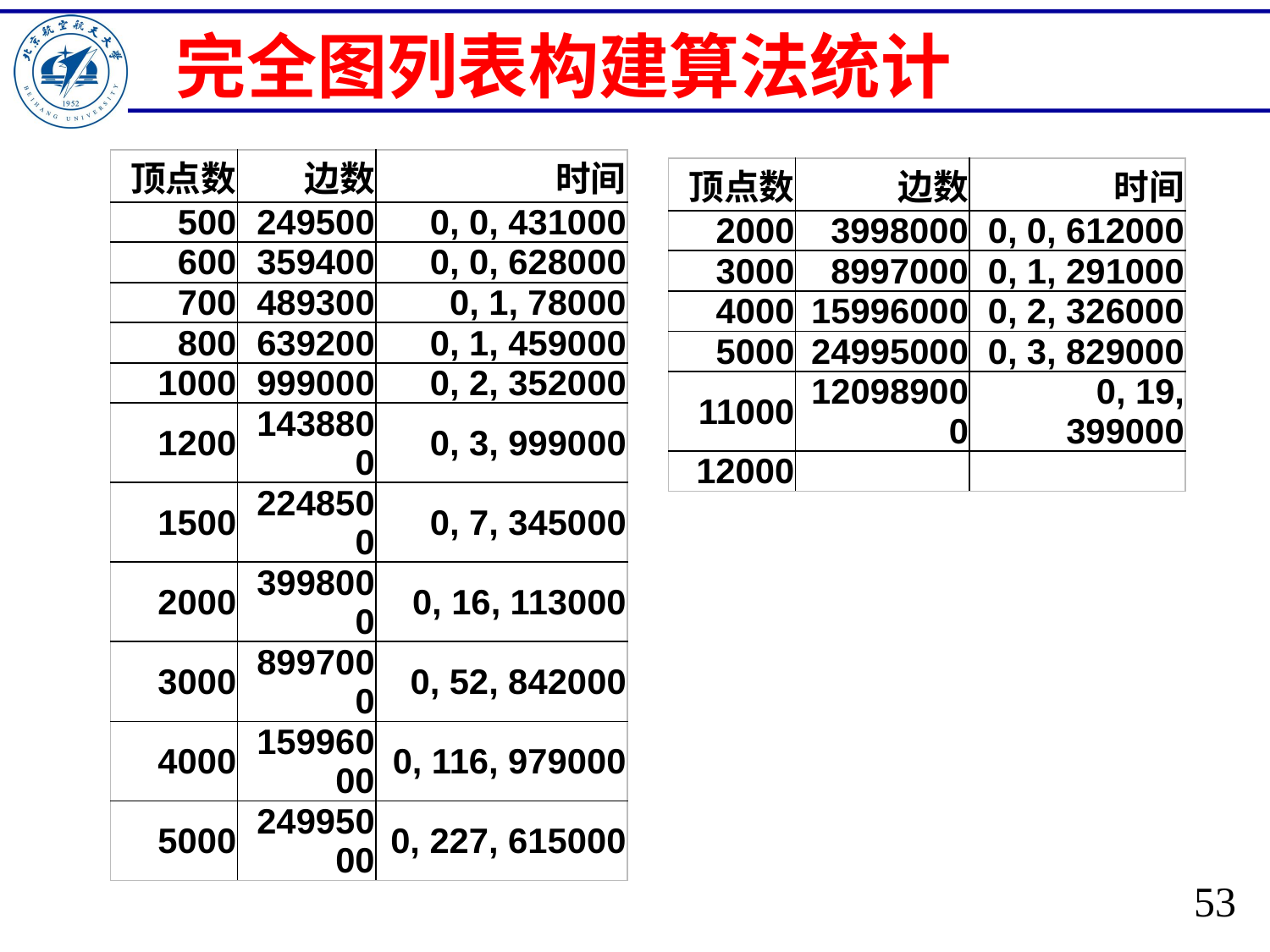

# 完全图列表构建算法统计
| 顶点数 | 边数 | 时间 |
| --- | --- | --- |
| 500 | 249500 | 0, 0, 431000 |
| 600 | 359400 | 0, 0, 628000 |
| 700 | 489300 | 0, 1, 78000 |
| 800 | 639200 | 0, 1, 459000 |
| 1000 | 999000 | 0, 2, 352000 |
| 1200 | 1438800 | 0, 3, 999000 |
| 1500 | 2248500 | 0, 7, 345000 |
| 2000 | 3998000 | 0, 16, 113000 |
| 3000 | 8997000 | 0, 52, 842000 |
| 4000 | 15996000 | 0, 116, 979000 |
| 5000 | 24995000 | 0, 227, 615000 |
| 顶点数 | 边数 | 时间 |
| --- | --- | --- |
| 2000 | 3998000 | 0, 0, 612000 |
| 3000 | 8997000 | 0, 1, 291000 |
| 4000 | 15996000 | 0, 2, 326000 |
| 5000 | 24995000 | 0, 3, 829000 |
| 11000 | 120989000 | 0, 19, 399000 |
| 12000 |  |  |